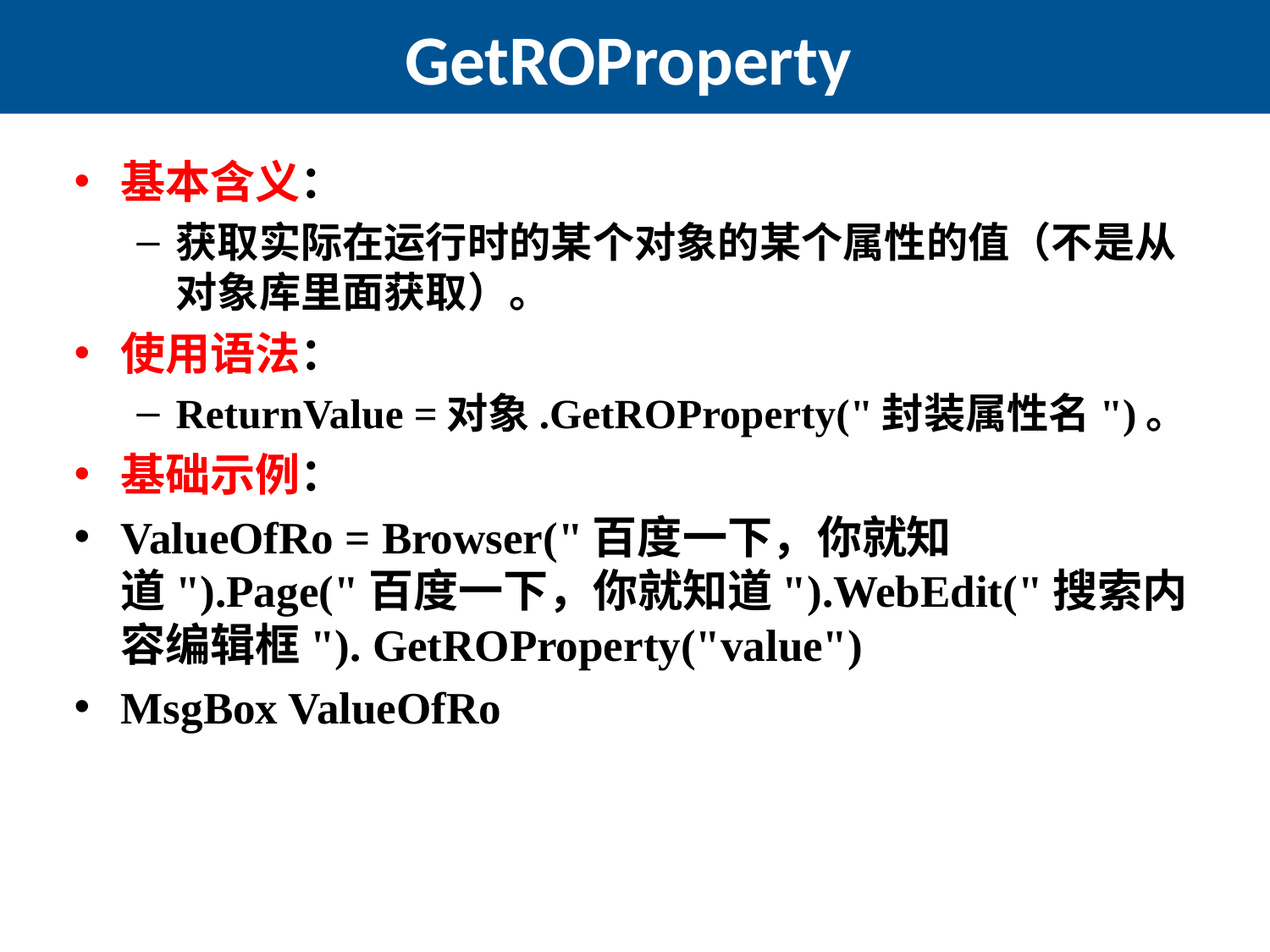

# GetROProperty
基本含义：
获取实际在运行时的某个对象的某个属性的值（不是从对象库里面获取）。
使用语法：
ReturnValue =对象.GetROProperty("封装属性名")。
基础示例：
ValueOfRo = Browser("百度一下，你就知道").Page("百度一下，你就知道").WebEdit("搜索内容编辑框"). GetROProperty("value")
MsgBox ValueOfRo